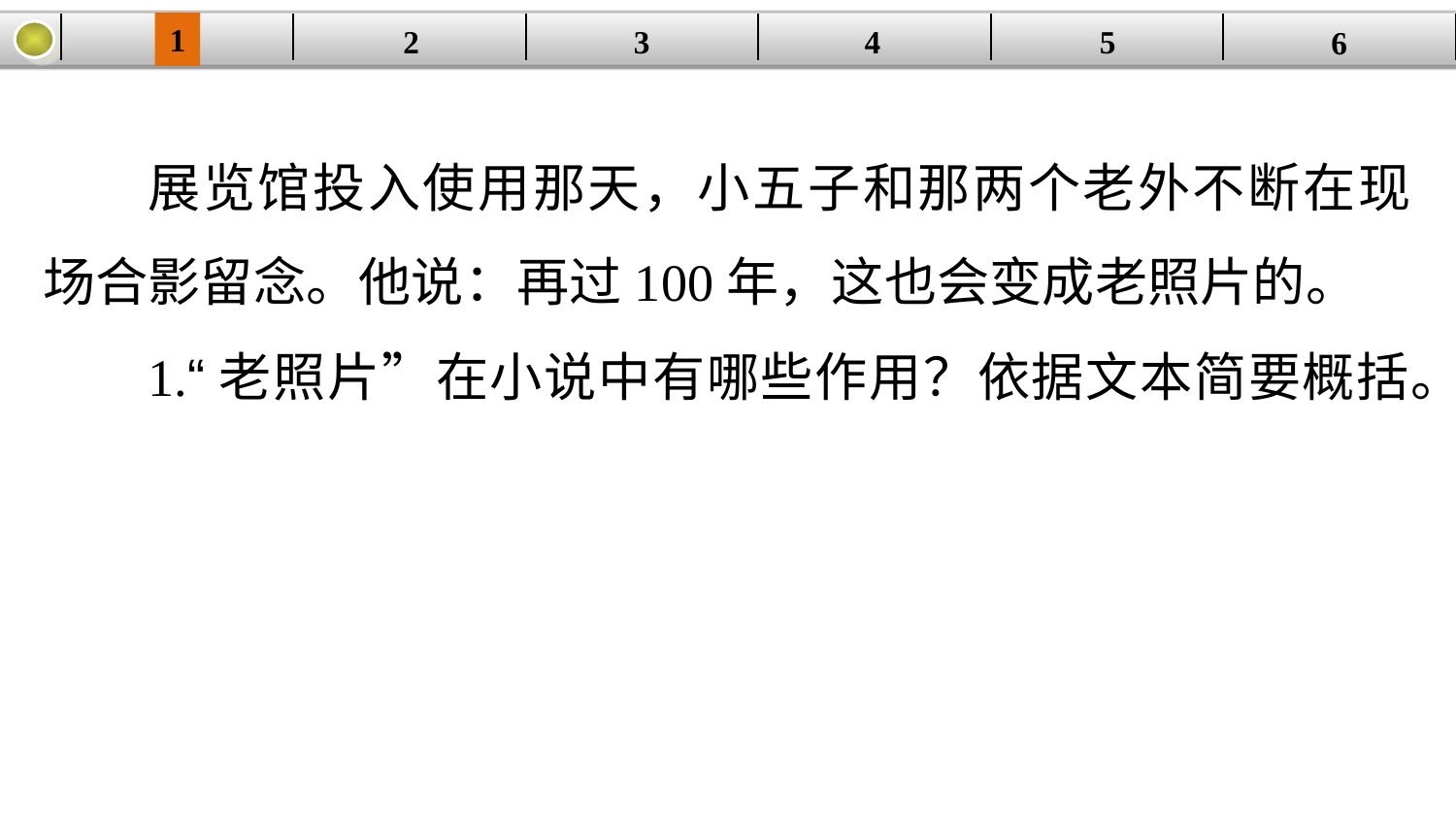

1
|  |  |  |  |  |  |
| --- | --- | --- | --- | --- | --- |
2
3
4
5
6

展览馆投入使用那天，小五子和那两个老外不断在现场合影留念。他说：再过100年，这也会变成老照片的。
1.“老照片”在小说中有哪些作用？依据文本简要概括。